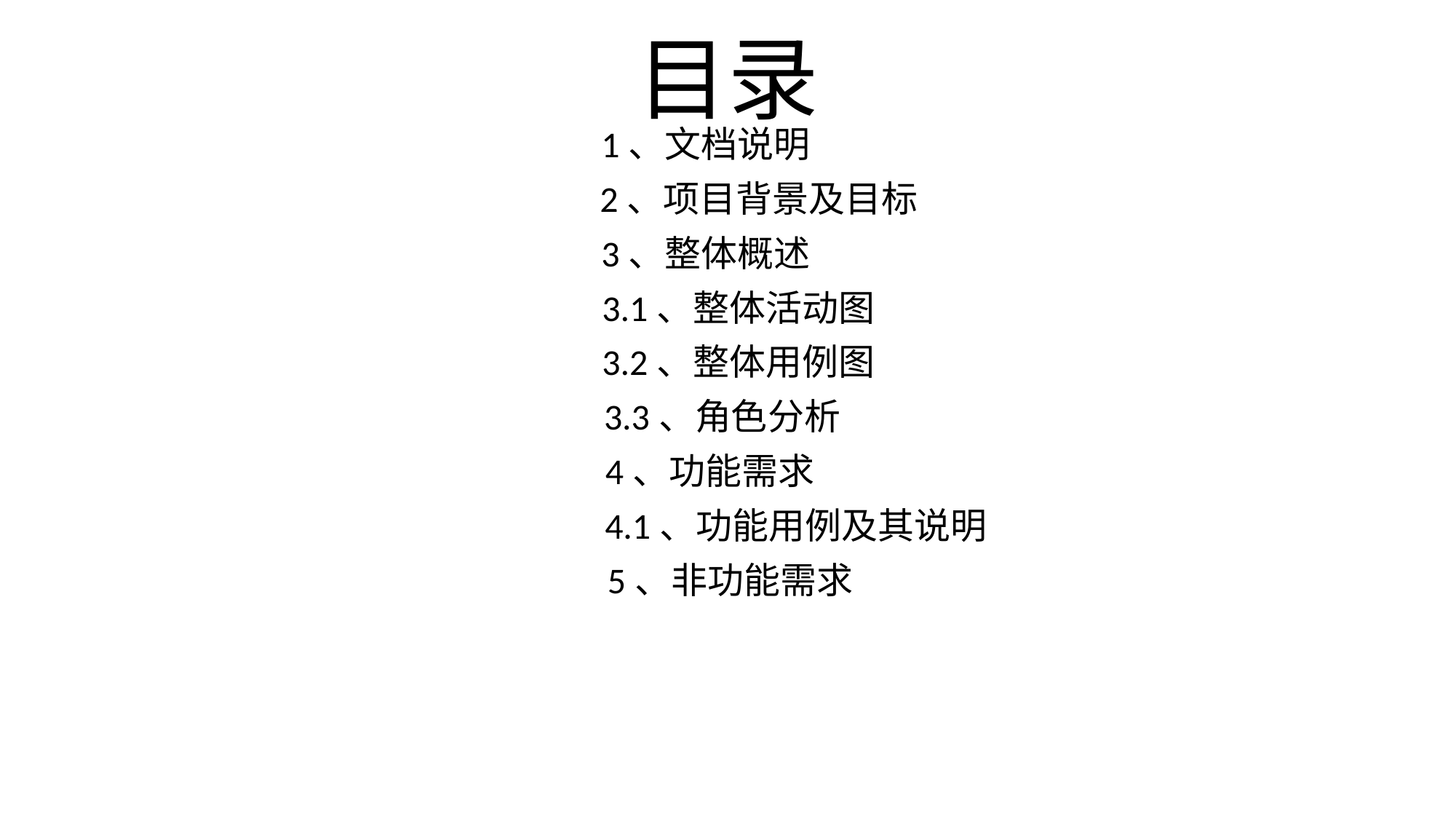

# 目录
1、文档说明
             2、项目背景及目标
3、整体概述
        3.1、整体活动图
        3.2、整体用例图
    3.3、角色分析
 4、功能需求
                      4.1、功能用例及其说明
      5、非功能需求